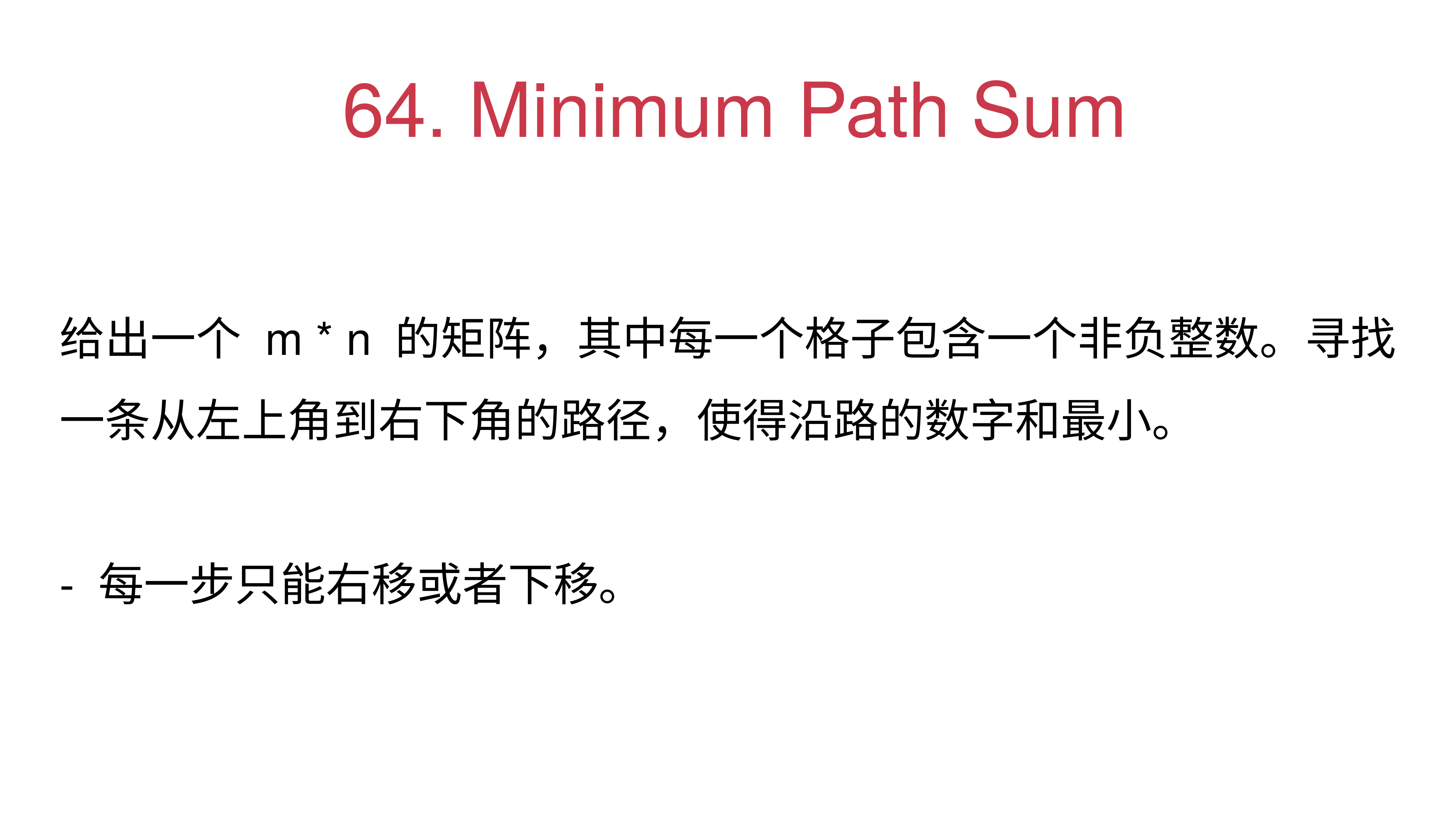

# 64. Minimum Path Sum
给出一个 m * n 的矩阵，其中每一个格子包含一个非负整数。寻找一条从左上角到右下角的路径，使得沿路的数字和最小。

- 每一步只能右移或者下移。